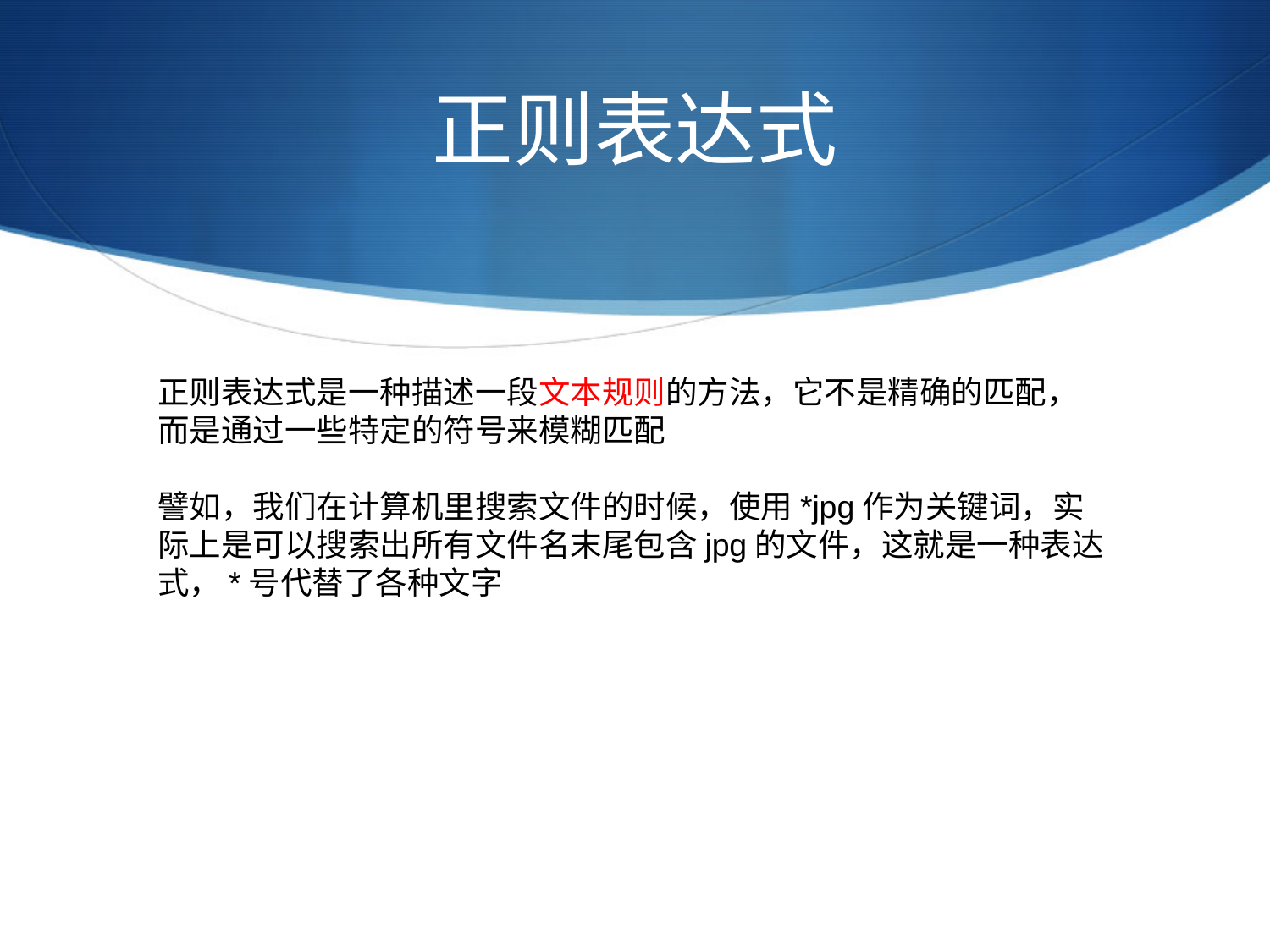

# 正则表达式
正则表达式是一种描述一段文本规则的方法，它不是精确的匹配，而是通过一些特定的符号来模糊匹配

譬如，我们在计算机里搜索文件的时候，使用*jpg作为关键词，实际上是可以搜索出所有文件名末尾包含jpg的文件，这就是一种表达式，*号代替了各种文字